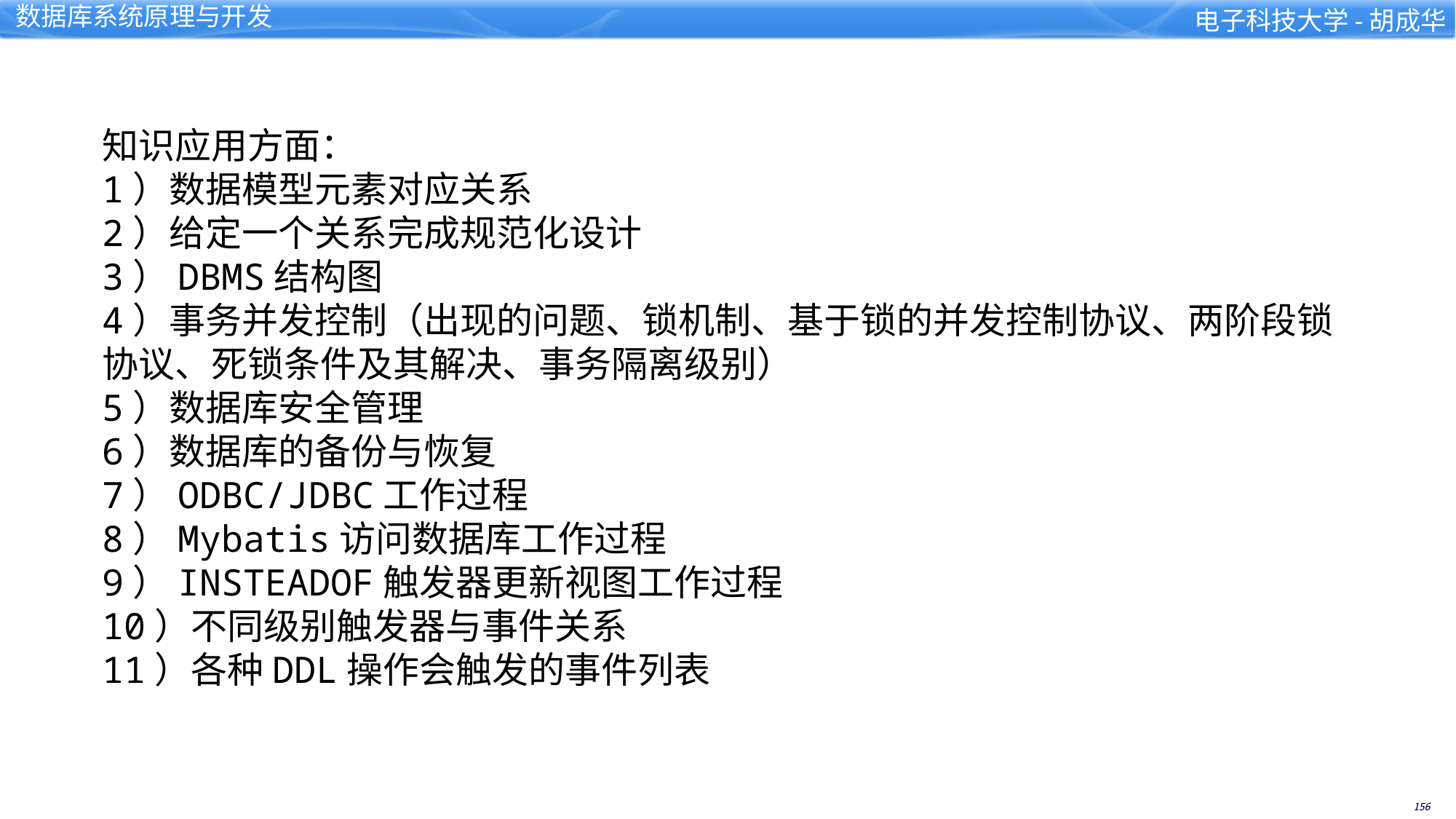

知识应用方面：
1）数据模型元素对应关系
2）给定一个关系完成规范化设计
3）DBMS结构图
4）事务并发控制（出现的问题、锁机制、基于锁的并发控制协议、两阶段锁协议、死锁条件及其解决、事务隔离级别）
5）数据库安全管理
6）数据库的备份与恢复
7）ODBC/JDBC工作过程
8）Mybatis访问数据库工作过程
9）INSTEADOF触发器更新视图工作过程
10）不同级别触发器与事件关系
11）各种DDL操作会触发的事件列表